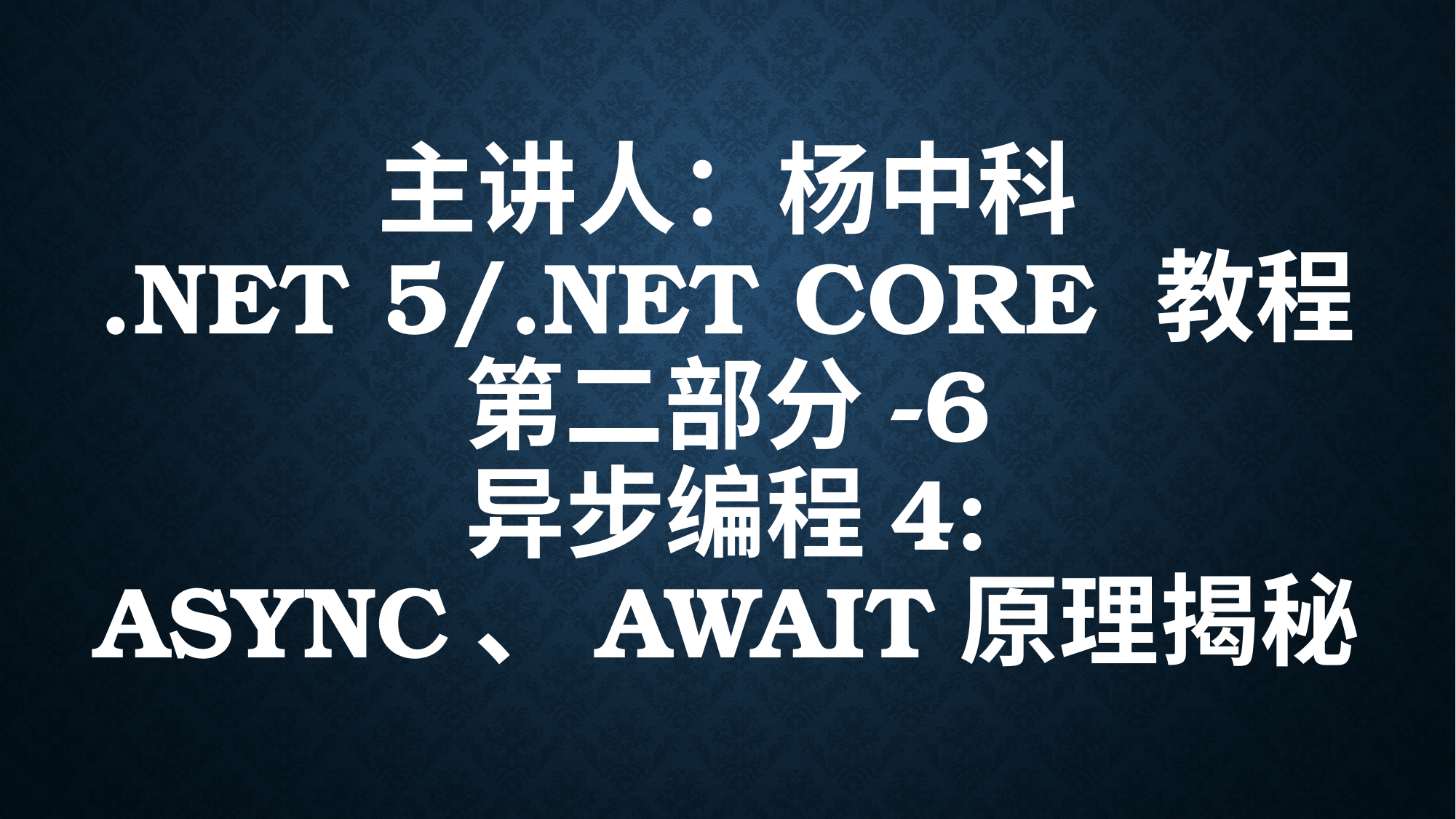

# 主讲人：杨中科 .NET 5/.NET Core 教程 第二部分-6 异步编程4: async、await原理揭秘